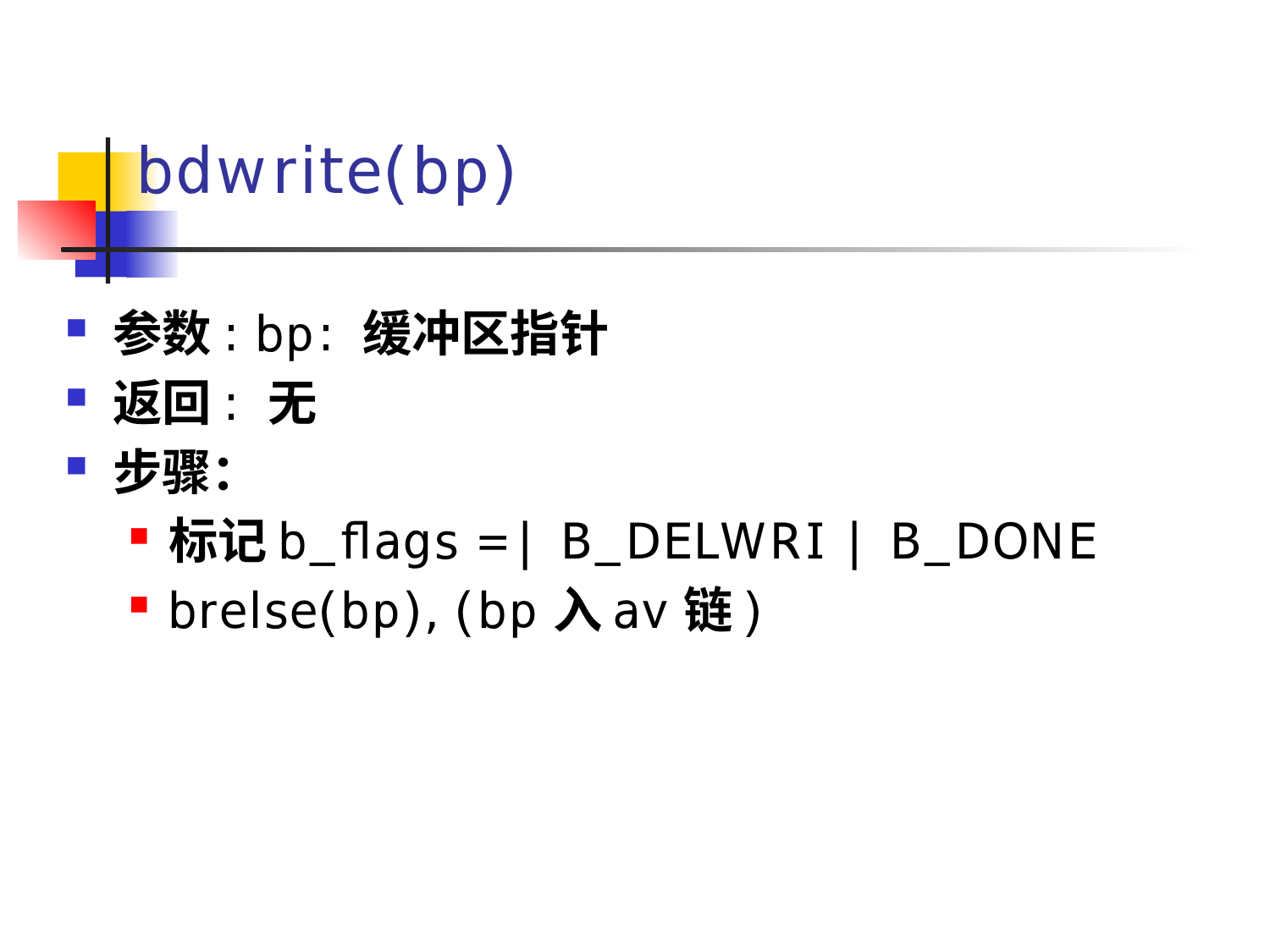

# bdwrite(bp)
参数: bp: 缓冲区指针
返回: 无
步骤：
标记b_flags =| B_DELWRI | B_DONE
brelse(bp), (bp入av链)